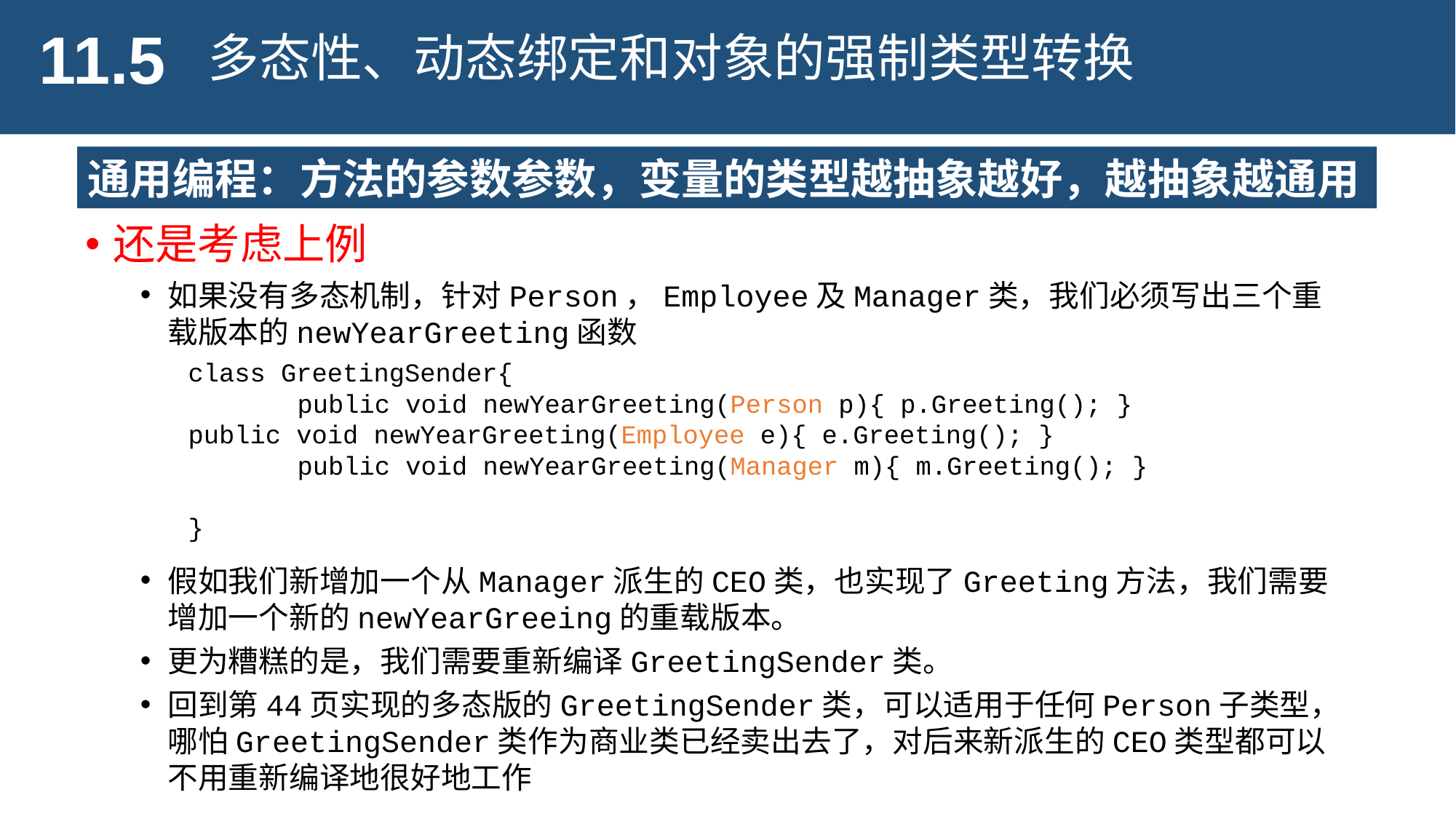

11.5
多态性、动态绑定和对象的强制类型转换
通用编程：方法的参数参数，变量的类型越抽象越好，越抽象越通用
还是考虑上例
如果没有多态机制，针对Person，Employee及Manager类，我们必须写出三个重载版本的newYearGreeting函数

假如我们新增加一个从Manager派生的CEO类，也实现了Greeting方法，我们需要增加一个新的newYearGreeing的重载版本。
更为糟糕的是，我们需要重新编译GreetingSender类。
回到第44页实现的多态版的GreetingSender类，可以适用于任何Person子类型，哪怕GreetingSender类作为商业类已经卖出去了，对后来新派生的CEO类型都可以不用重新编译地很好地工作

class GreetingSender{
	public void newYearGreeting(Person p){ p.Greeting(); } 	 	public void newYearGreeting(Employee e){ e.Greeting(); }
	public void newYearGreeting(Manager m){ m.Greeting(); }

}